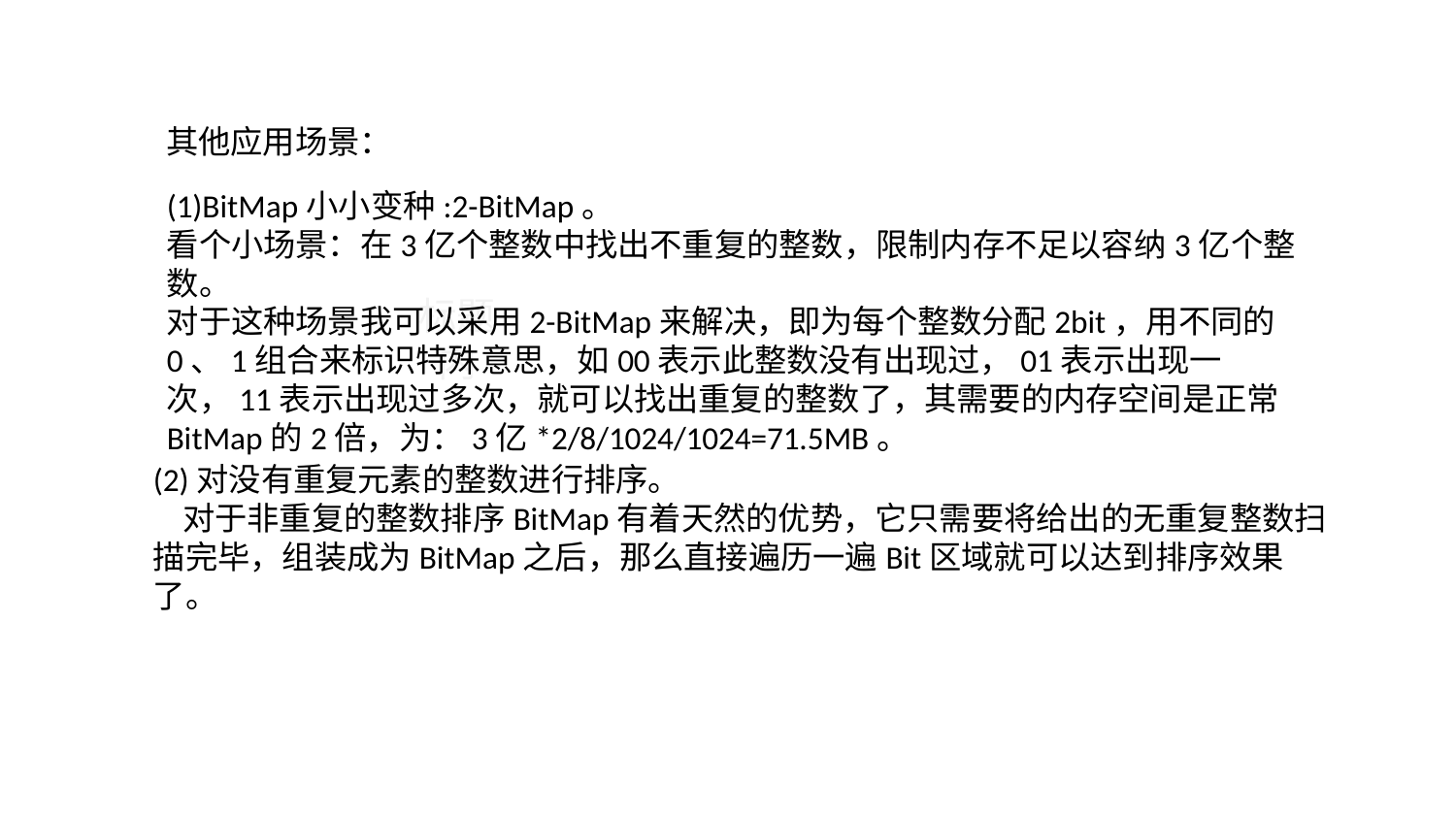

其他应用场景：
(1)BitMap小小变种:2-BitMap。
看个小场景：在3亿个整数中找出不重复的整数，限制内存不足以容纳3亿个整数。
对于这种场景我可以采用2-BitMap来解决，即为每个整数分配2bit，用不同的0、1组合来标识特殊意思，如00表示此整数没有出现过，01表示出现一次，11表示出现过多次，就可以找出重复的整数了，其需要的内存空间是正常BitMap的2倍，为：3亿*2/8/1024/1024=71.5MB。
标题
内
(2)对没有重复元素的整数进行排序。
   对于非重复的整数排序BitMap有着天然的优势，它只需要将给出的无重复整数扫描完毕，组装成为BitMap之后，那么直接遍历一遍Bit区域就可以达到排序效果了。